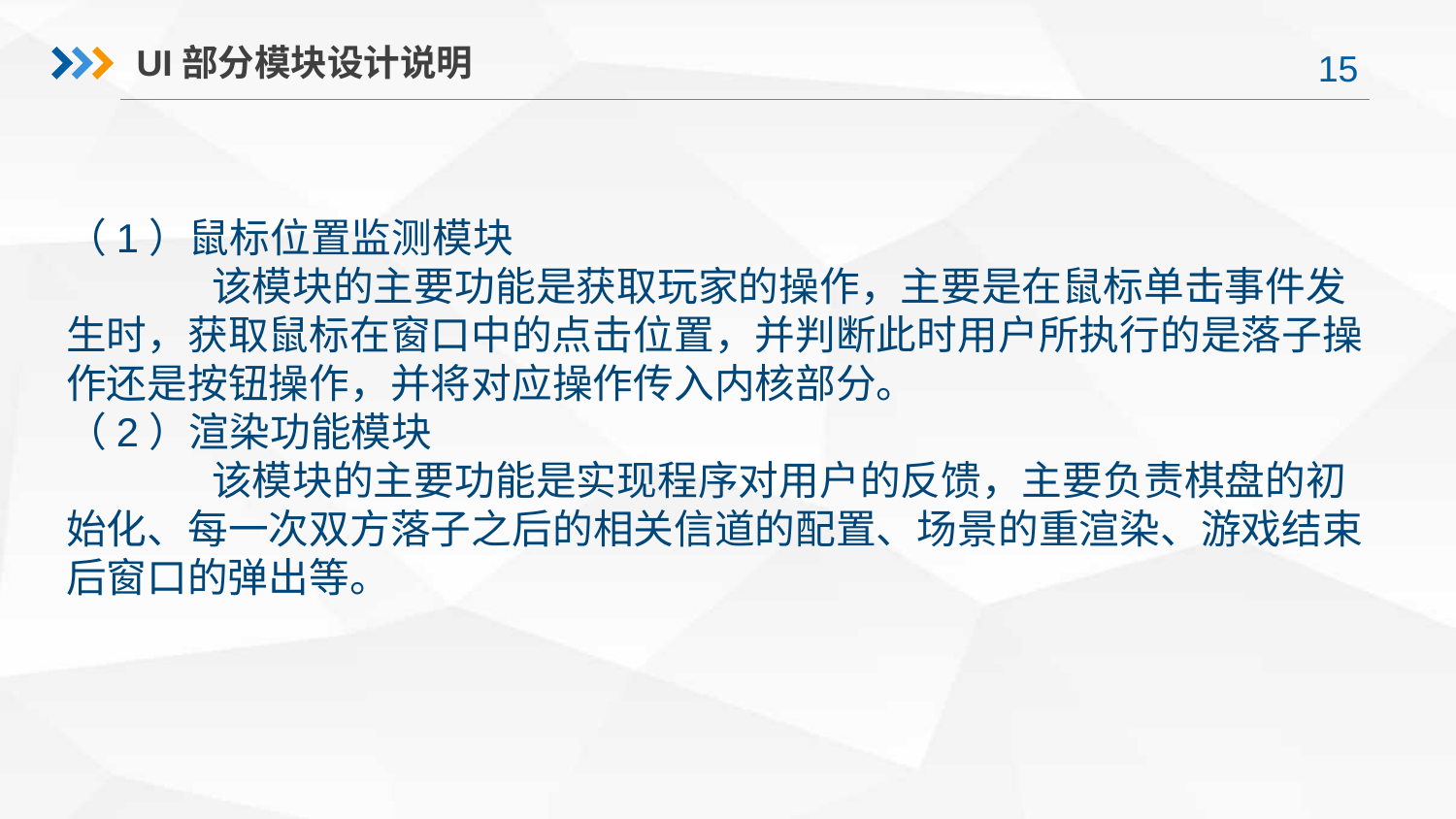

UI部分模块设计说明
（1）鼠标位置监测模块
	该模块的主要功能是获取玩家的操作，主要是在鼠标单击事件发生时，获取鼠标在窗口中的点击位置，并判断此时用户所执行的是落子操作还是按钮操作，并将对应操作传入内核部分。
（2）渲染功能模块
	该模块的主要功能是实现程序对用户的反馈，主要负责棋盘的初始化、每一次双方落子之后的相关信道的配置、场景的重渲染、游戏结束后窗口的弹出等。